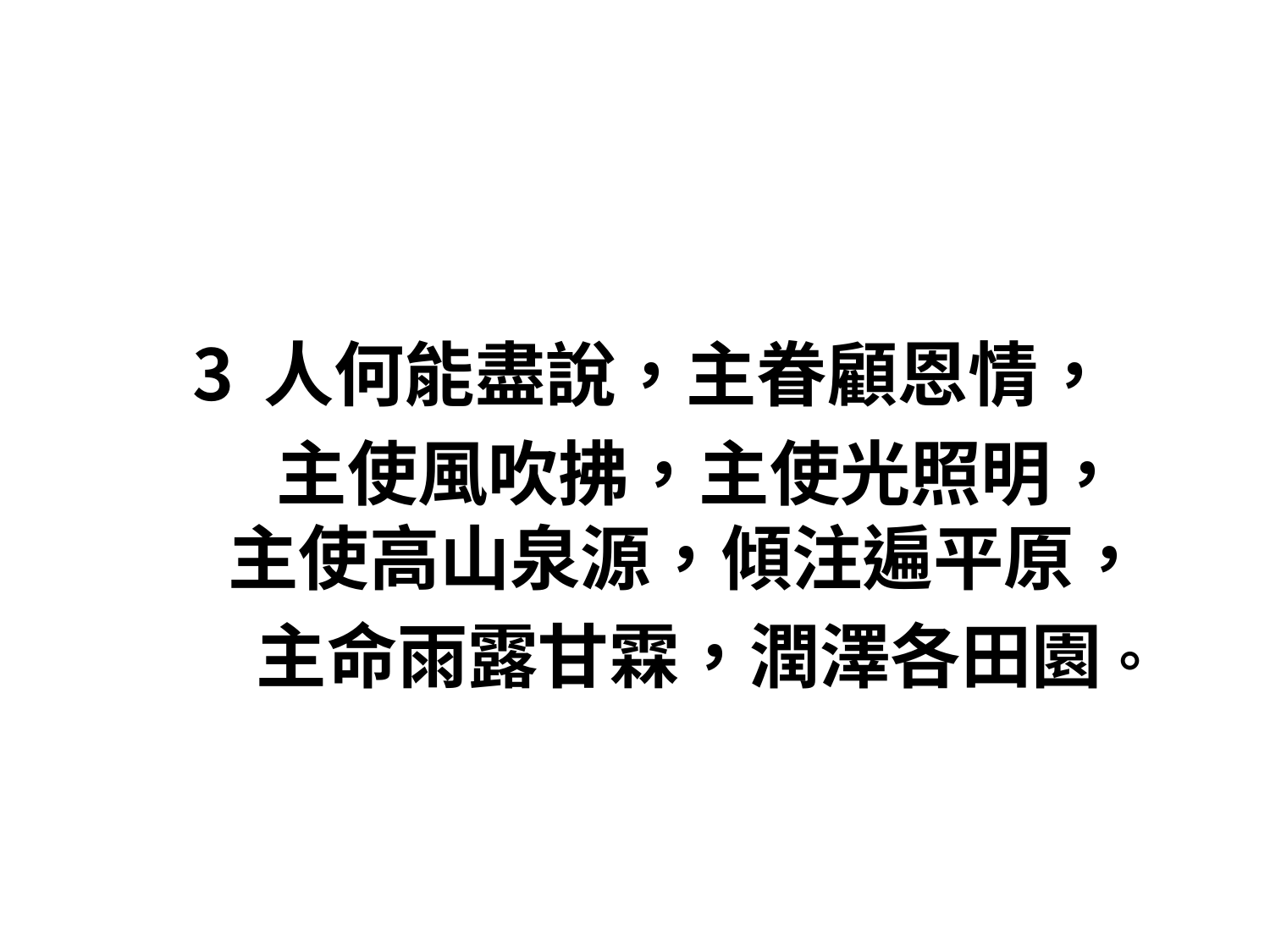

#
人何能盡說，主眷顧恩情，
     主使風吹拂，主使光照明，
主使高山泉源，傾注遍平原，
      主命雨露甘霖，潤澤各田園。